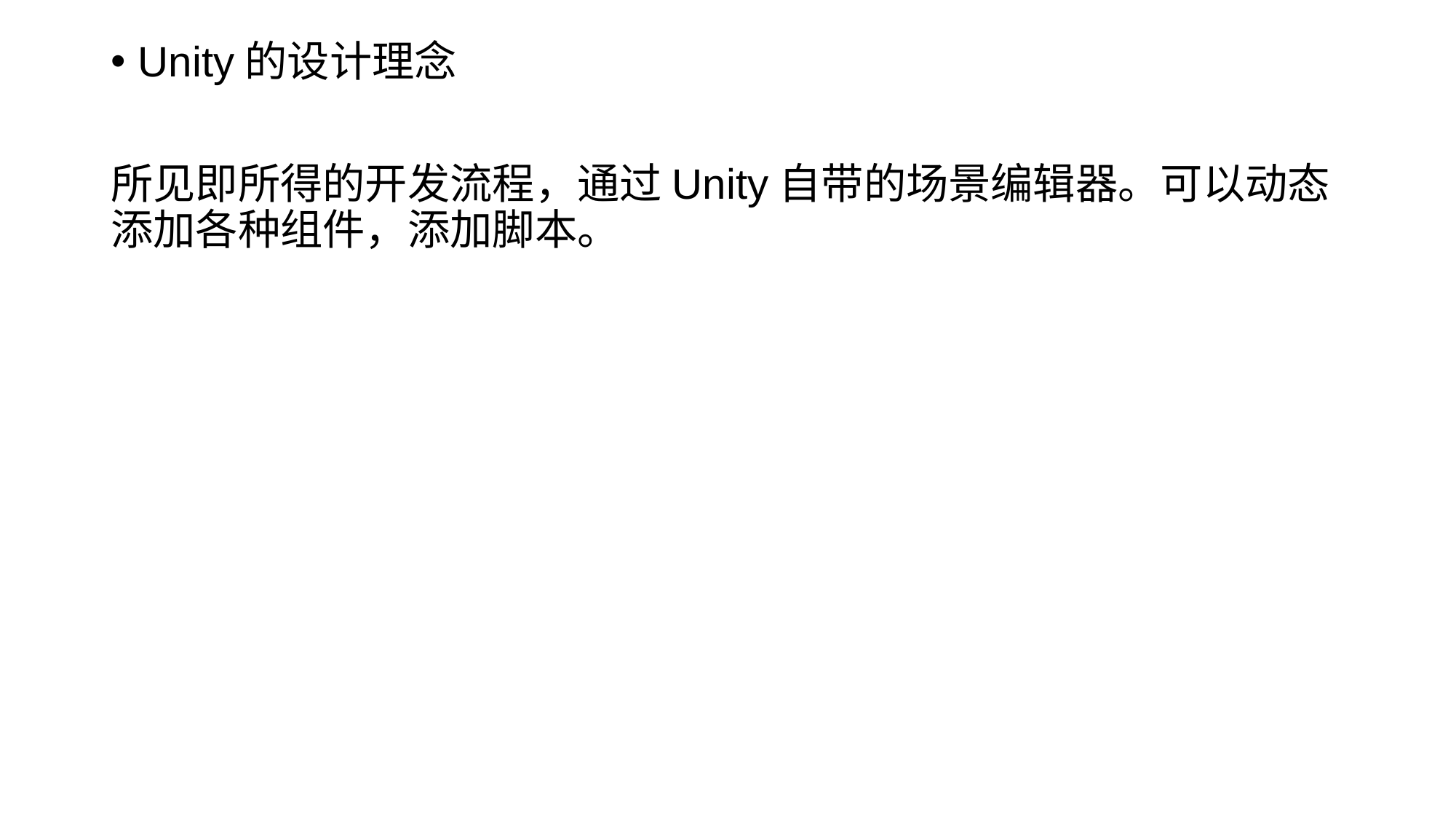

Unity的设计理念

所见即所得的开发流程，通过Unity自带的场景编辑器。可以动态添加各种组件，添加脚本。